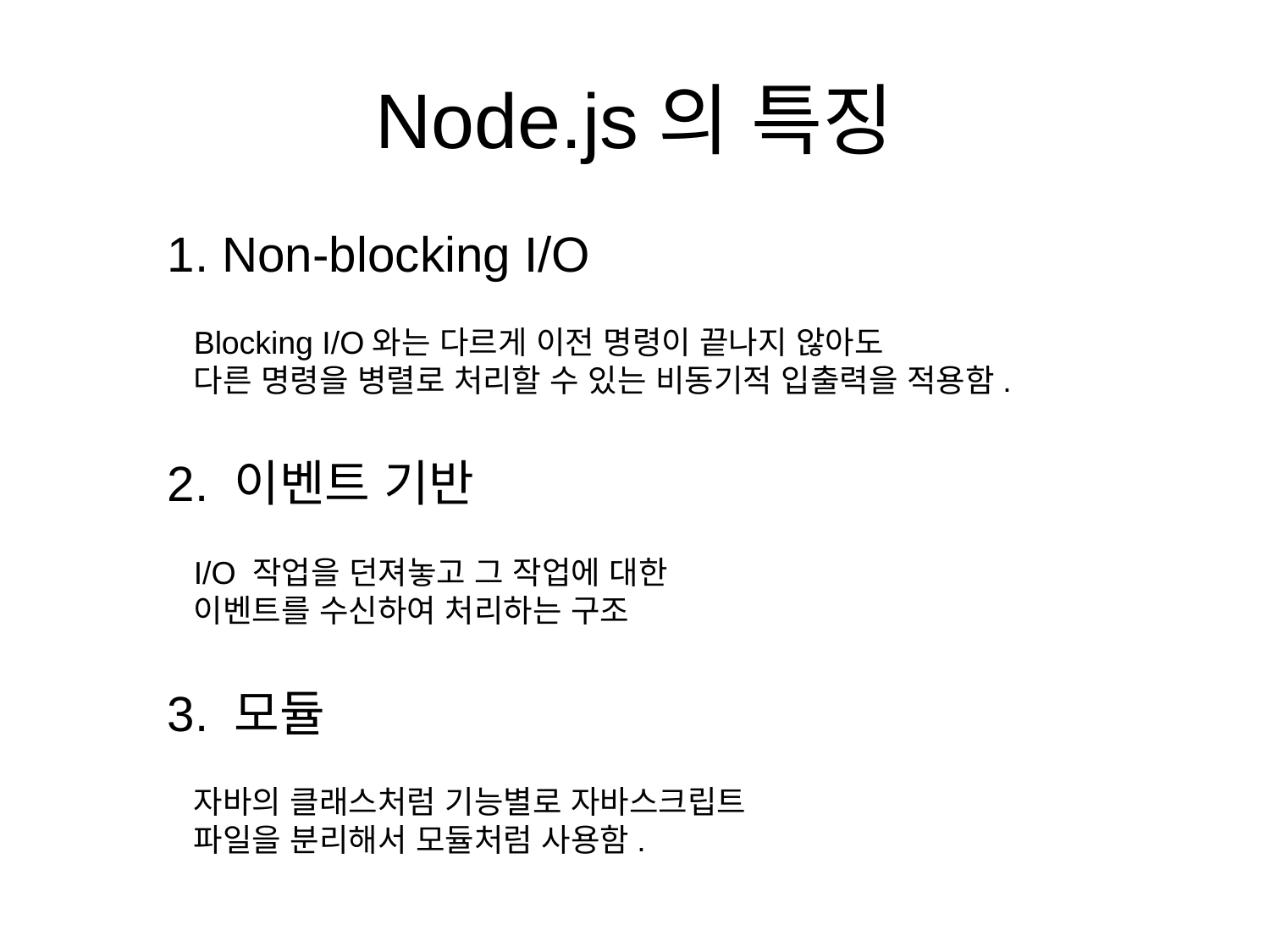

# Node.js의 특징
1. Non-blocking I/O
Blocking I/O와는 다르게 이전 명령이 끝나지 않아도
다른 명령을 병렬로 처리할 수 있는 비동기적 입출력을 적용함.
2. 이벤트 기반
I/O 작업을 던져놓고 그 작업에 대한
이벤트를 수신하여 처리하는 구조
3. 모듈
자바의 클래스처럼 기능별로 자바스크립트
파일을 분리해서 모듈처럼 사용함.